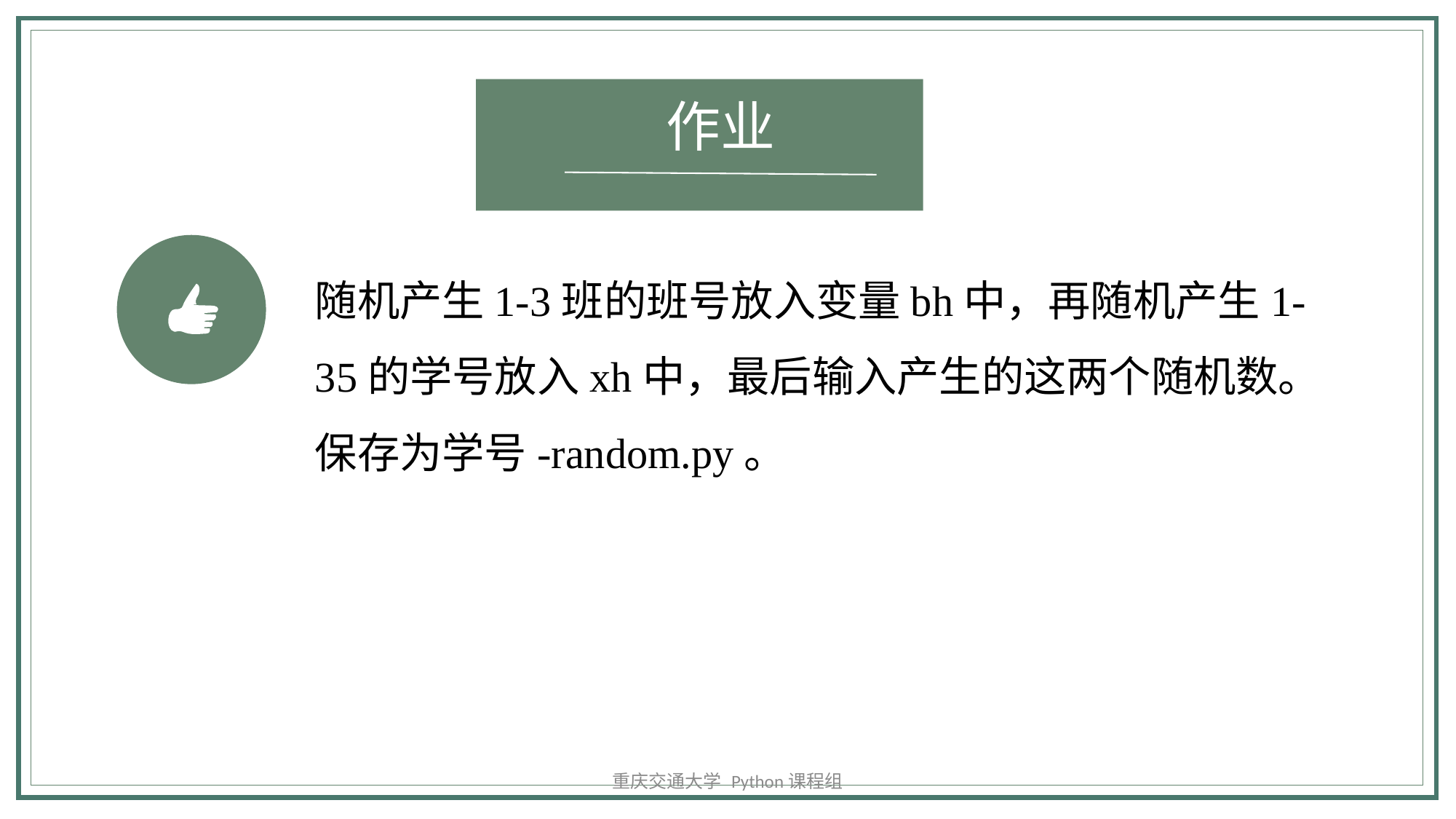

作业

随机产生1-3班的班号放入变量bh中，再随机产生1-35的学号放入xh中，最后输入产生的这两个随机数。保存为学号-random.py。

重庆交通大学 Python课程组